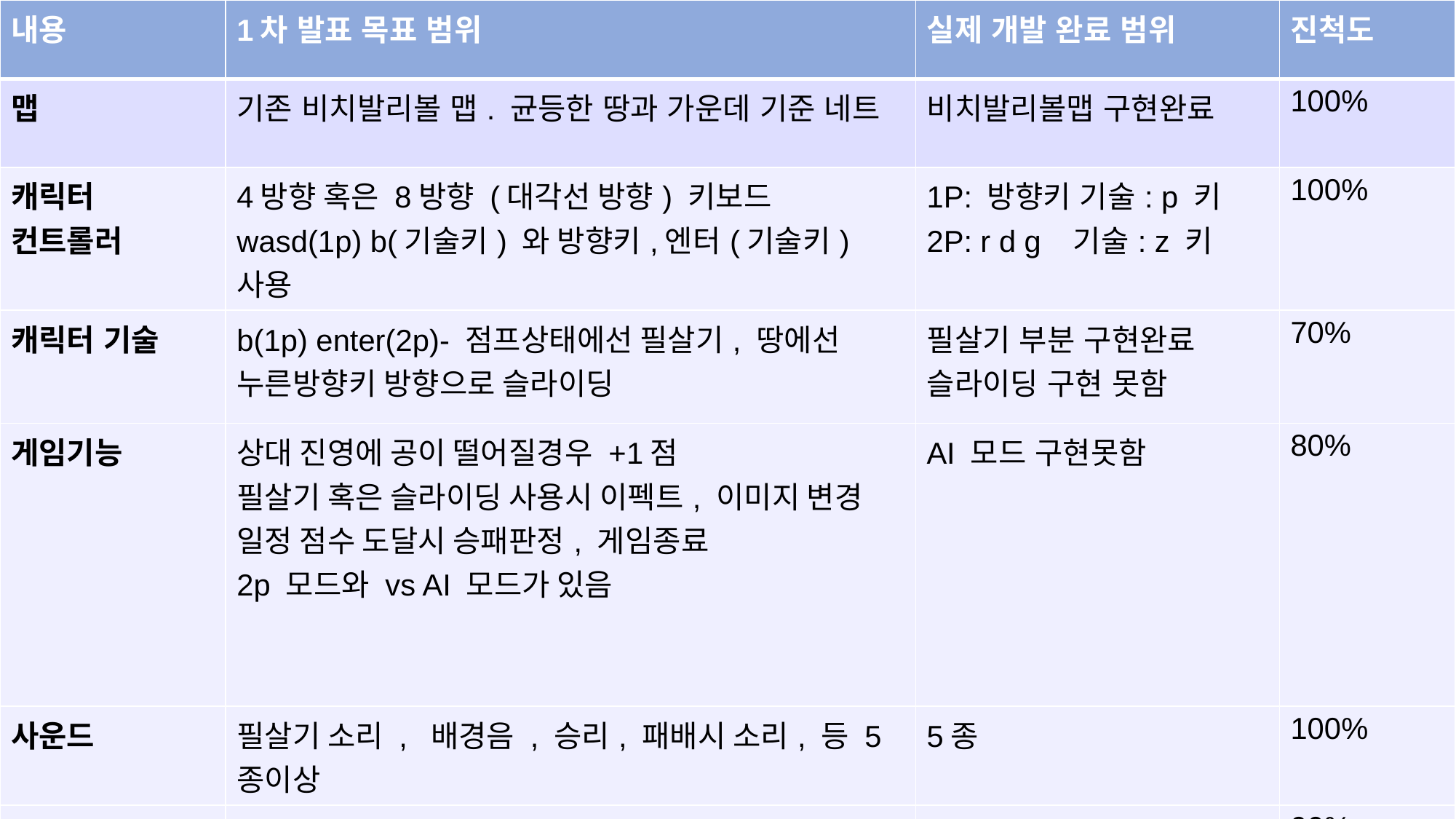

| 내용 | 1차 발표 목표 범위 | 실제 개발 완료 범위 | 진척도 |
| --- | --- | --- | --- |
| 맵 | 기존 비치발리볼 맵. 균등한 땅과 가운데 기준 네트 | 비치발리볼맵 구현완료 | 100% |
| 캐릭터 컨트롤러 | 4방향 혹은 8방향 (대각선 방향) 키보드 wasd(1p) b(기술키) 와 방향키,엔터(기술키) 사용 | 1P: 방향키 기술: p 키 2P: r d g 기술: z 키 | 100% |
| 캐릭터 기술 | b(1p) enter(2p)- 점프상태에선 필살기, 땅에선 누른방향키 방향으로 슬라이딩 | 필살기 부분 구현완료 슬라이딩 구현 못함 | 70% |
| 게임기능 | 상대 진영에 공이 떨어질경우 +1점 필살기 혹은 슬라이딩 사용시 이펙트, 이미지 변경 일정 점수 도달시 승패판정, 게임종료 2p 모드와 vs AI 모드가 있음 | AI 모드 구현못함 | 80% |
| 사운드 | 필살기 소리 , 배경음 , 승리, 패배시 소리, 등 5종이상 | 5종 | 100% |
| 애니메이션 | 이동, 점프 ,필살기, 슬라이딩,공 등 4종 이상 | 슬라이딩 제외 구현 | 90% |